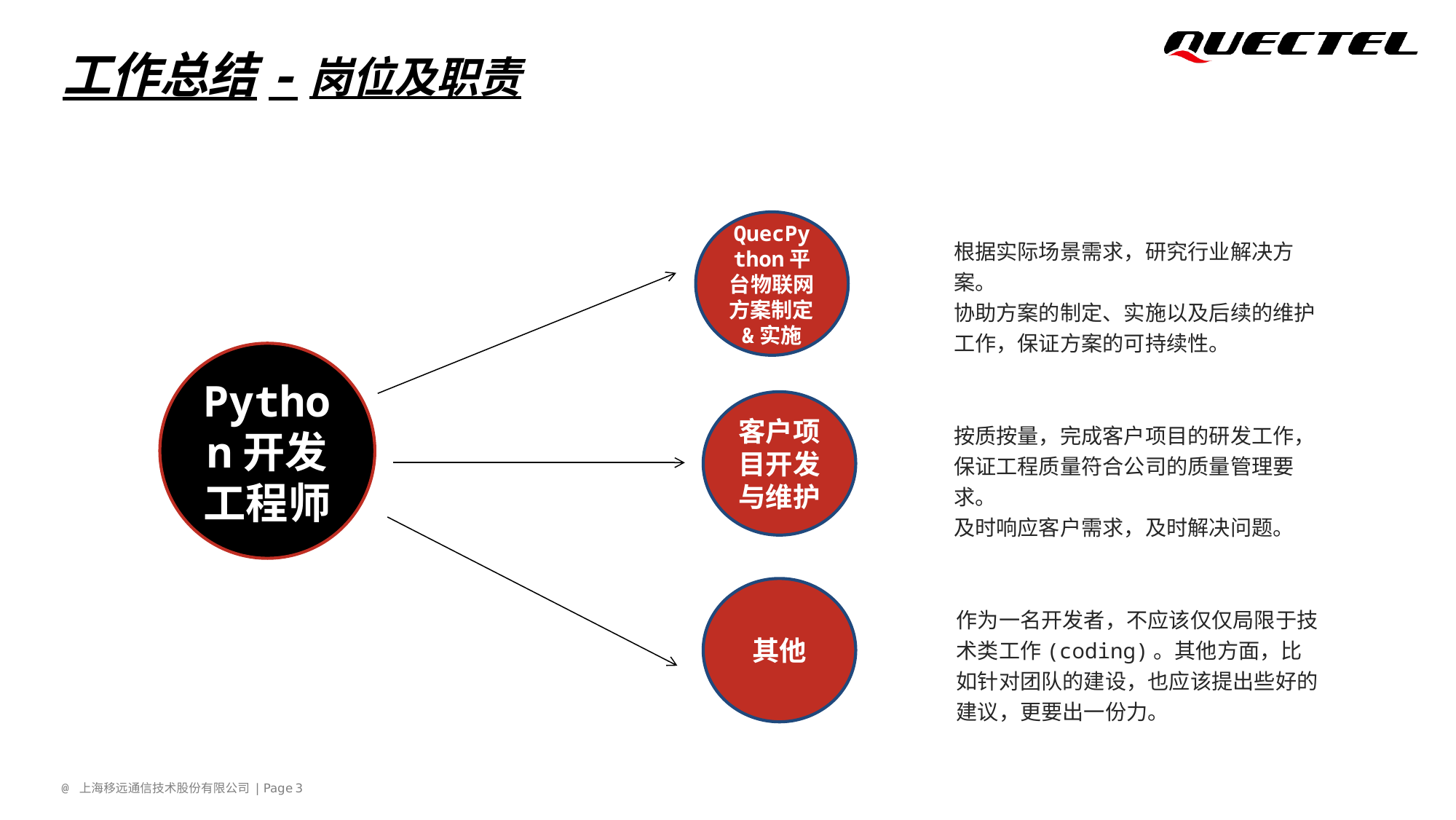

工作总结-岗位及职责
QuecPython平台物联网方案制定&实施
根据实际场景需求，研究行业解决方案。
协助方案的制定、实施以及后续的维护工作，保证方案的可持续性。
Python开发工程师
客户项目开发与维护
按质按量，完成客户项目的研发工作，保证工程质量符合公司的质量管理要求。
及时响应客户需求，及时解决问题。
其他
作为一名开发者，不应该仅仅局限于技术类工作(coding)。其他方面，比如针对团队的建设，也应该提出些好的建议，更要出一份力。